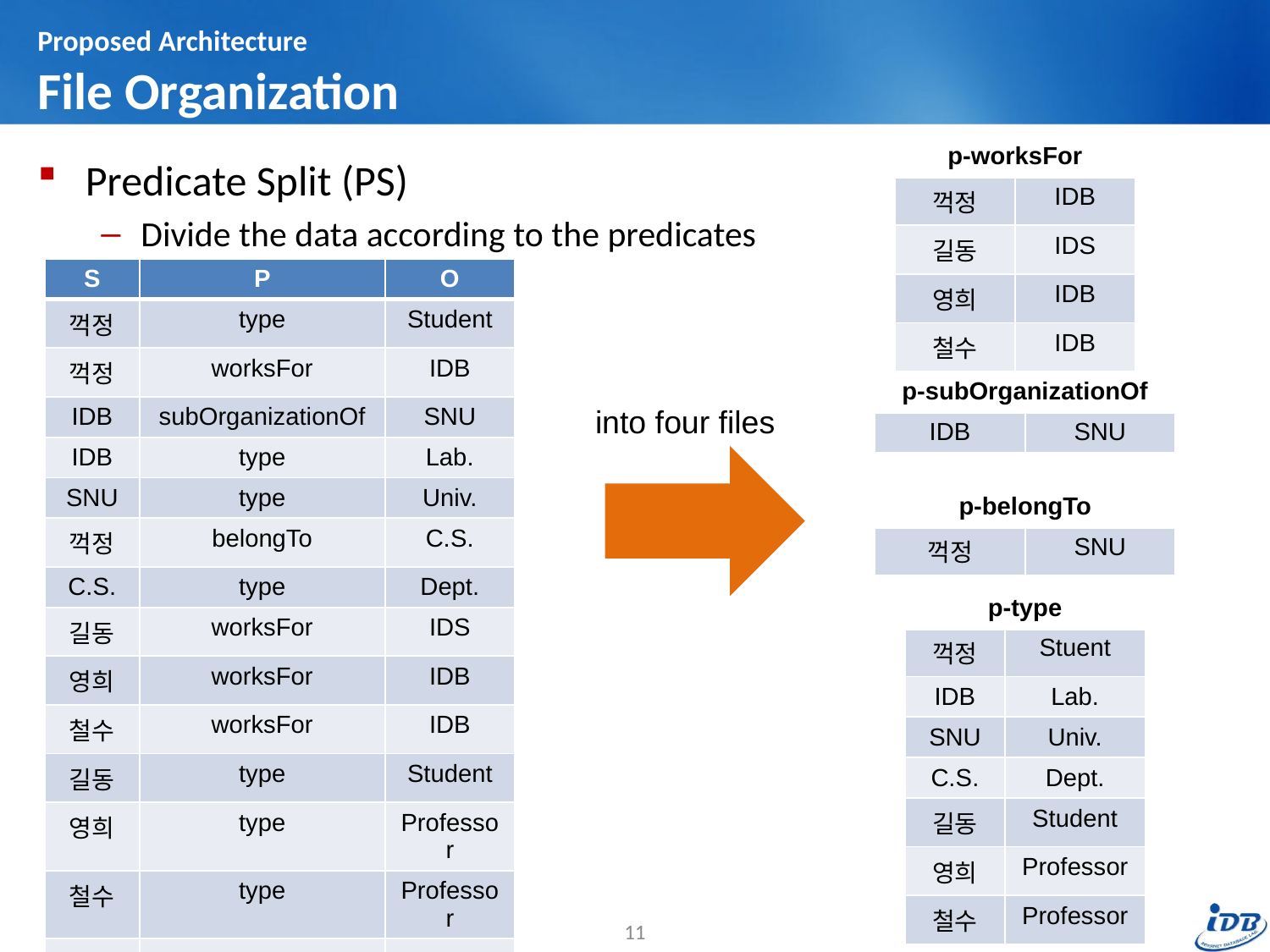

# Proposed Architecture File Organization
| p-worksFor |  |
| --- | --- |
| 꺽정 | IDB |
| 길동 | IDS |
| 영희 | IDB |
| 철수 | IDB |
Predicate Split (PS)
Divide the data according to the predicates

| S | P | O |
| --- | --- | --- |
| 꺽정 | type | Student |
| 꺽정 | worksFor | IDB |
| IDB | subOrganizationOf | SNU |
| IDB | type | Lab. |
| SNU | type | Univ. |
| 꺽정 | belongTo | C.S. |
| C.S. | type | Dept. |
| 길동 | worksFor | IDS |
| 영희 | worksFor | IDB |
| 철수 | worksFor | IDB |
| 길동 | type | Student |
| 영희 | type | Professor |
| 철수 | type | Professor |
| . | . | . |
| . | . | . |
| p-subOrganizationOf |  |
| --- | --- |
| IDB | SNU |
into four files

| p-belongTo |  |
| --- | --- |
| 꺽정 | SNU |
| p-type |  |
| --- | --- |
| 꺽정 | Stuent |
| IDB | Lab. |
| SNU | Univ. |
| C.S. | Dept. |
| 길동 | Student |
| 영희 | Professor |
| 철수 | Professor |
11